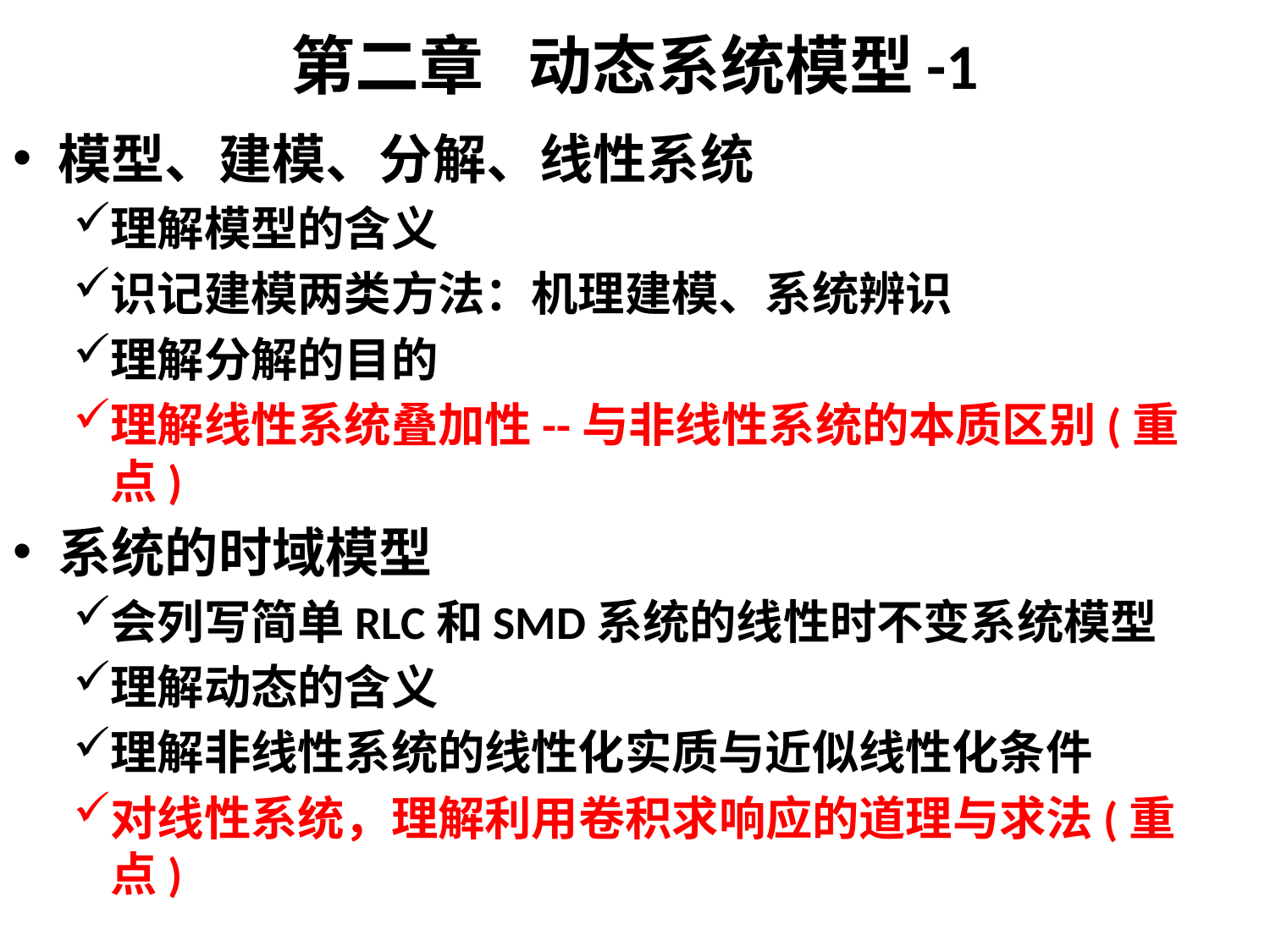

# 第二章   动态系统模型-1
模型、建模、分解、线性系统
理解模型的含义
识记建模两类方法：机理建模、系统辨识
理解分解的目的
理解线性系统叠加性--与非线性系统的本质区别(重点)
系统的时域模型
会列写简单RLC和SMD系统的线性时不变系统模型
理解动态的含义
理解非线性系统的线性化实质与近似线性化条件
对线性系统，理解利用卷积求响应的道理与求法(重点)